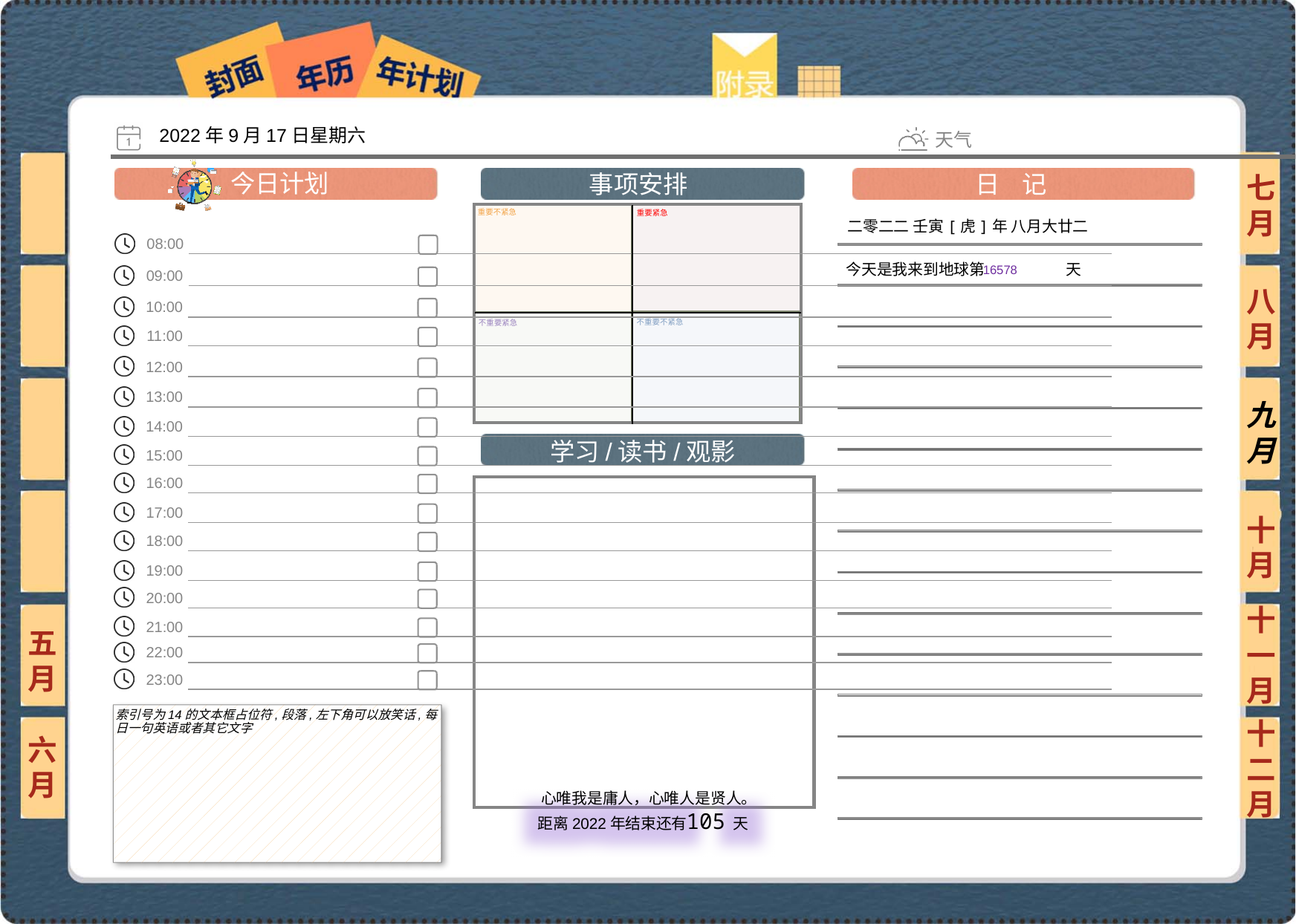

2022年9月17日星期六
七月
二零二二 壬寅[虎]年 八月大廿二
16578
八月
九月
十月
十一月
五月
索引号为14的文本框占位符,段落,左下角可以放笑话,每日一句英语或者其它文字
六月
十二月
105
 心唯我是庸人，心唯人是贤人。